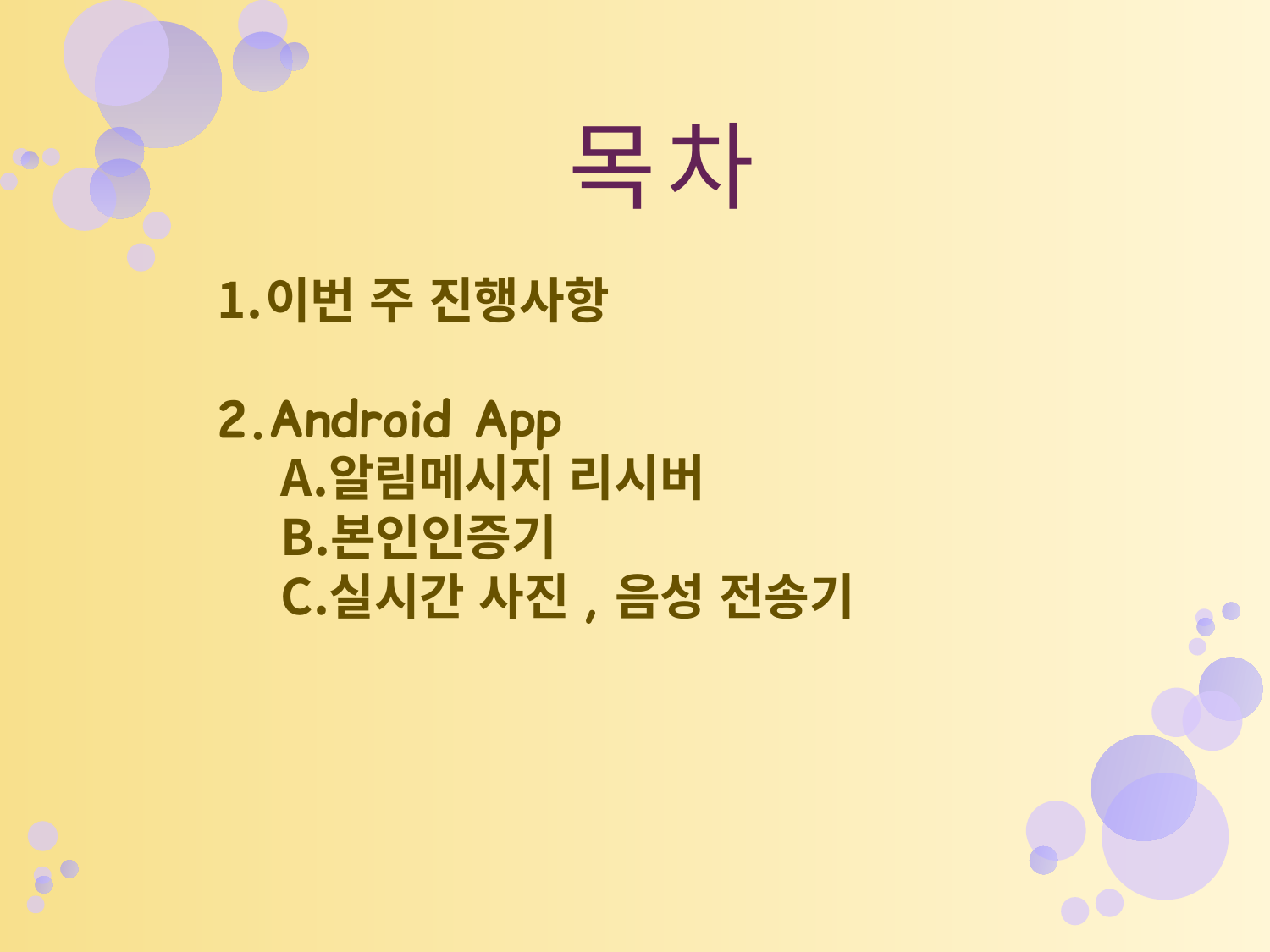

# 목차
이번 주 진행사항

Android App
알림메시지 리시버
본인인증기
실시간 사진,음성 전송기